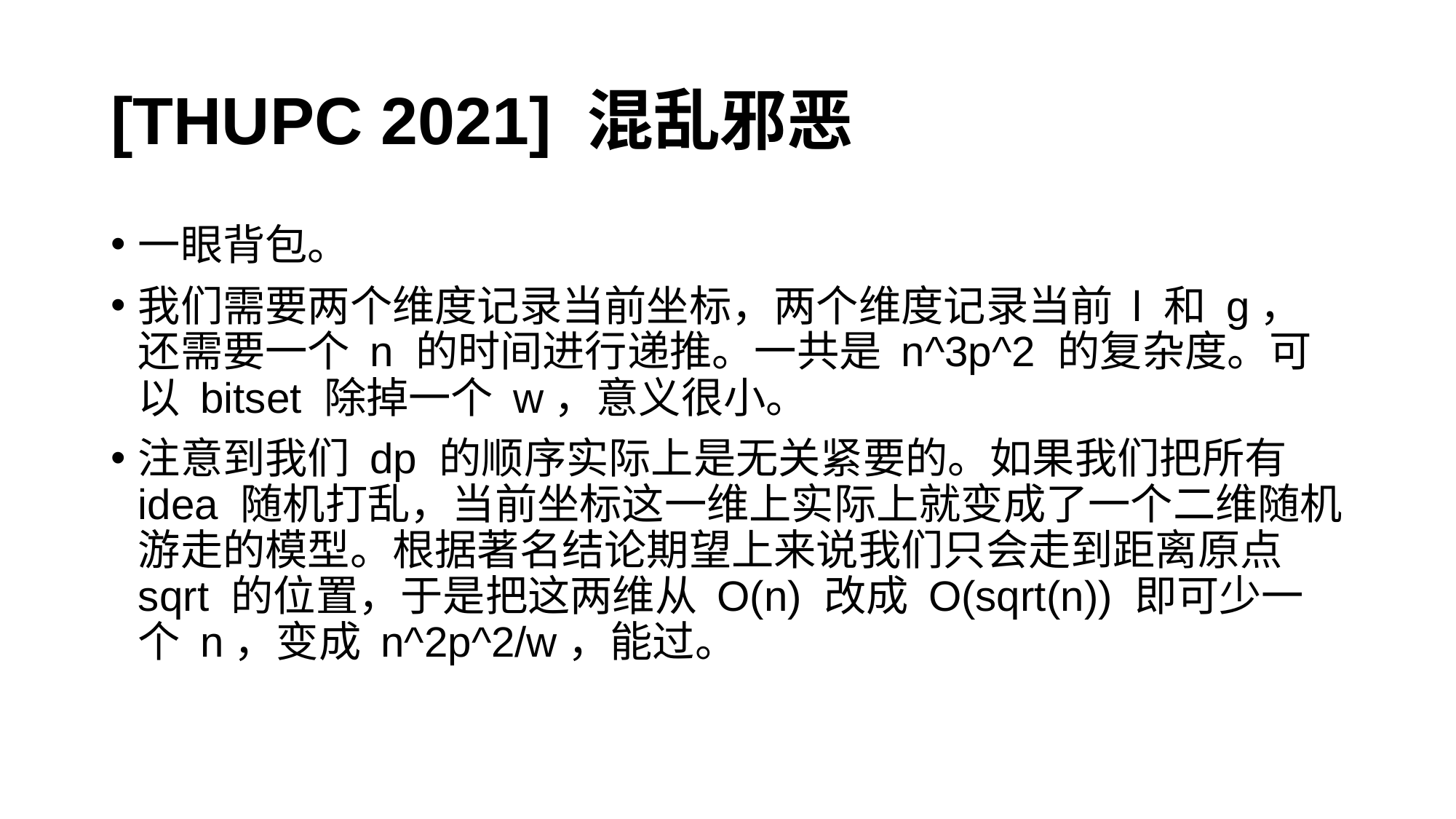

# [THUPC 2021] 混乱邪恶
一眼背包。
我们需要两个维度记录当前坐标，两个维度记录当前 l 和 g，还需要一个 n 的时间进行递推。一共是 n^3p^2 的复杂度。可以 bitset 除掉一个 w，意义很小。
注意到我们 dp 的顺序实际上是无关紧要的。如果我们把所有 idea 随机打乱，当前坐标这一维上实际上就变成了一个二维随机游走的模型。根据著名结论期望上来说我们只会走到距离原点 sqrt 的位置，于是把这两维从 O(n) 改成 O(sqrt(n)) 即可少一个 n，变成 n^2p^2/w，能过。